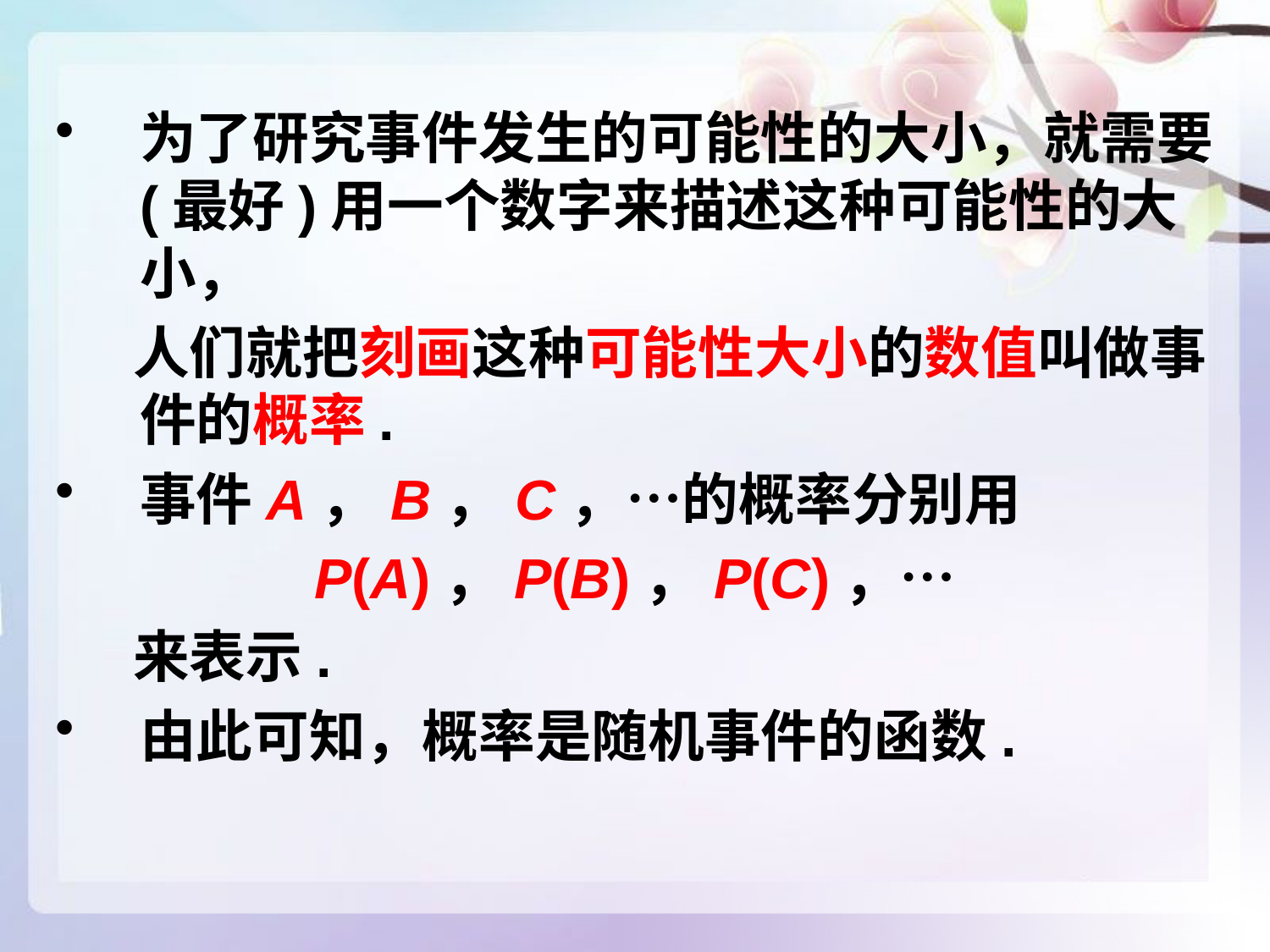

为了研究事件发生的可能性的大小，就需要(最好)用一个数字来描述这种可能性的大小，
     人们就把刻画这种可能性大小的数值叫做事件的概率.
事件A，B，C，…的概率分别用
P(A)，P(B)，P(C)，…
     来表示.
由此可知，概率是随机事件的函数.